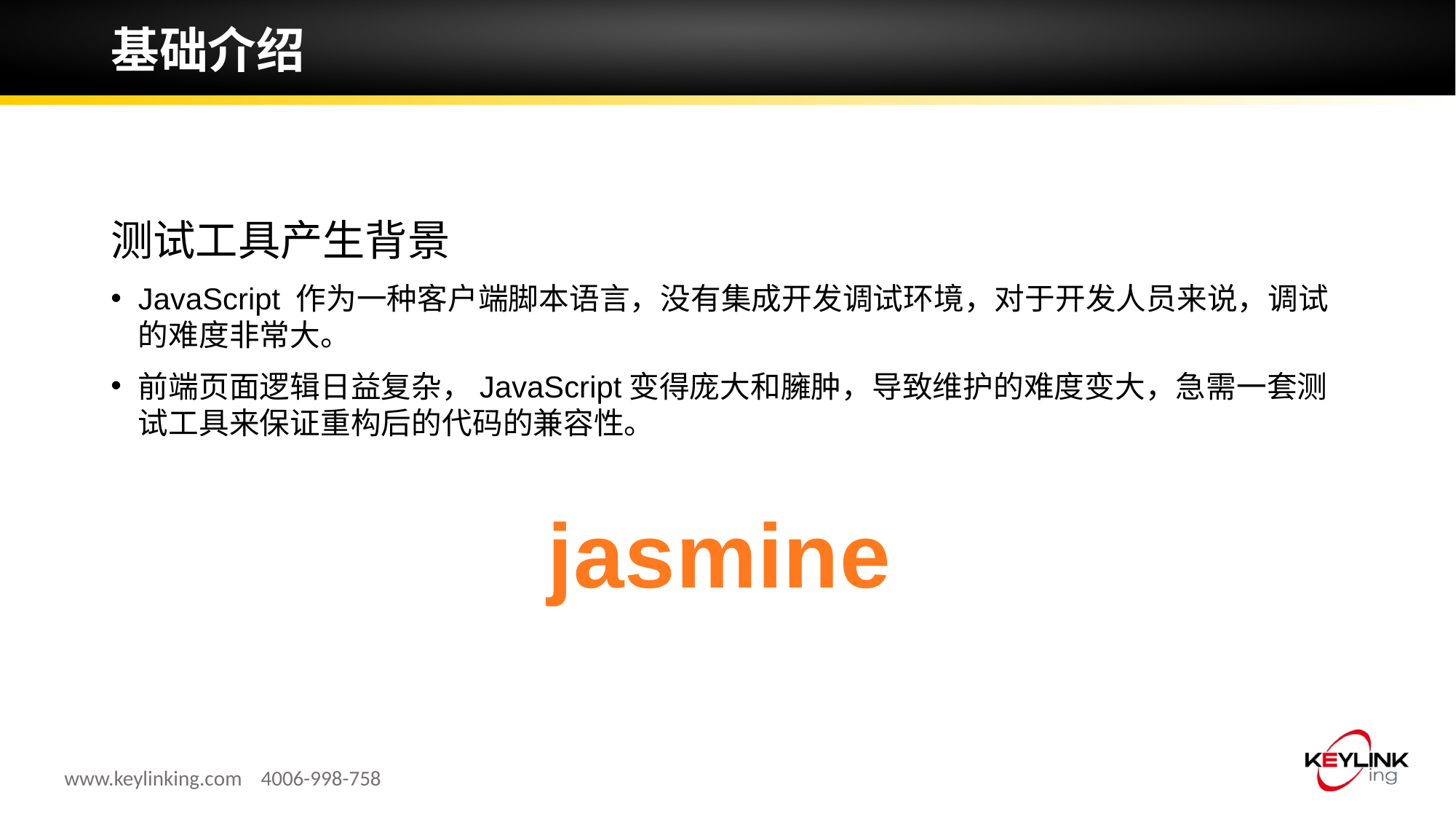

# 基础介绍
测试工具产生背景
JavaScript 作为一种客户端脚本语言，没有集成开发调试环境，对于开发人员来说，调试的难度非常大。
前端页面逻辑日益复杂，JavaScript变得庞大和臃肿，导致维护的难度变大，急需一套测试工具来保证重构后的代码的兼容性。
jasmine